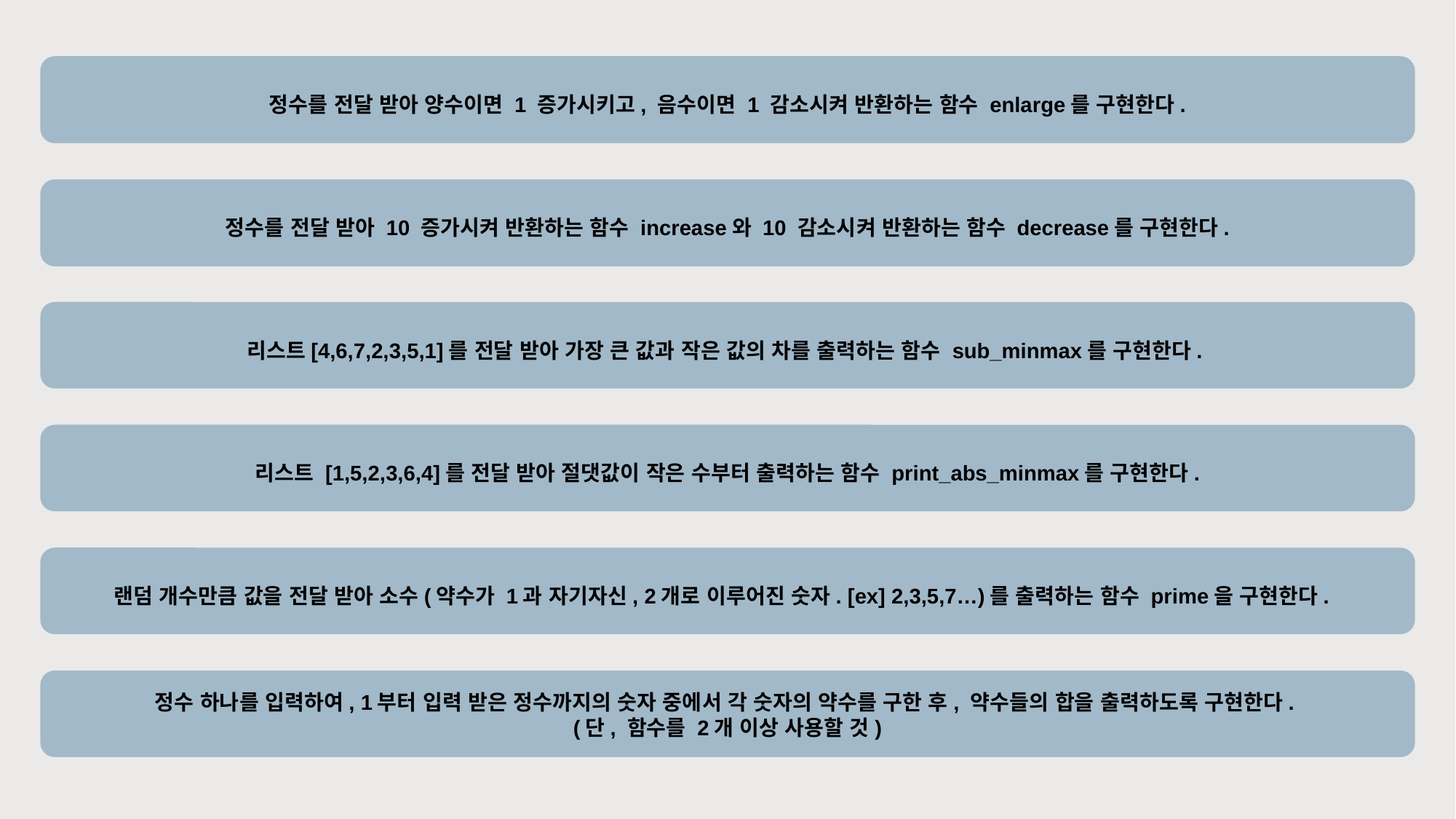

정수를 전달 받아 양수이면 1 증가시키고, 음수이면 1 감소시켜 반환하는 함수 enlarge를 구현한다.
정수를 전달 받아 10 증가시켜 반환하는 함수 increase와 10 감소시켜 반환하는 함수 decrease를 구현한다.
리스트[4,6,7,2,3,5,1]를 전달 받아 가장 큰 값과 작은 값의 차를 출력하는 함수 sub_minmax를 구현한다.
리스트 [1,5,2,3,6,4]를 전달 받아 절댓값이 작은 수부터 출력하는 함수 print_abs_minmax를 구현한다.
랜덤 개수만큼 값을 전달 받아 소수(약수가 1과 자기자신, 2개로 이루어진 숫자. [ex] 2,3,5,7…)를 출력하는 함수 prime을 구현한다.

정수 하나를 입력하여, 1부터 입력 받은 정수까지의 숫자 중에서 각 숫자의 약수를 구한 후, 약수들의 합을 출력하도록 구현한다.
(단, 함수를 2개 이상 사용할 것)